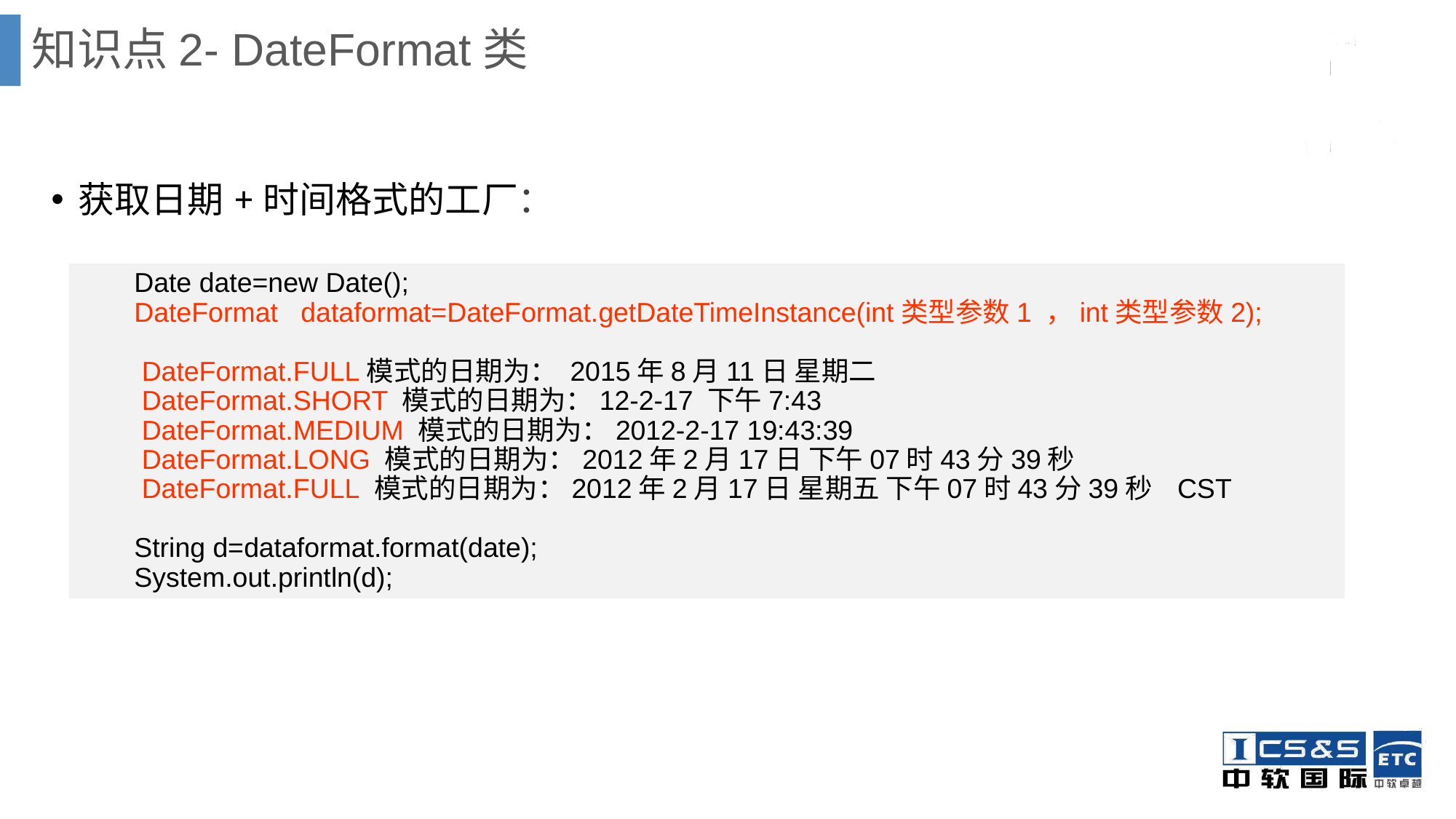

# 知识点2- DateFormat类
获取日期+时间格式的工厂：
Date date=new Date();
DateFormat   dataformat=DateFormat.getDateTimeInstance(int类型参数1 ，int类型参数2);

 DateFormat.FULL模式的日期为： 2015年8月11日 星期二
 DateFormat.SHORT 模式的日期为：12-2-17 下午7:43
 DateFormat.MEDIUM 模式的日期为：2012-2-17 19:43:39
 DateFormat.LONG 模式的日期为：2012年2月17日 下午07时43分39秒
 DateFormat.FULL 模式的日期为：2012年2月17日 星期五 下午07时43分39秒   CST

String d=dataformat.format(date);
System.out.println(d);